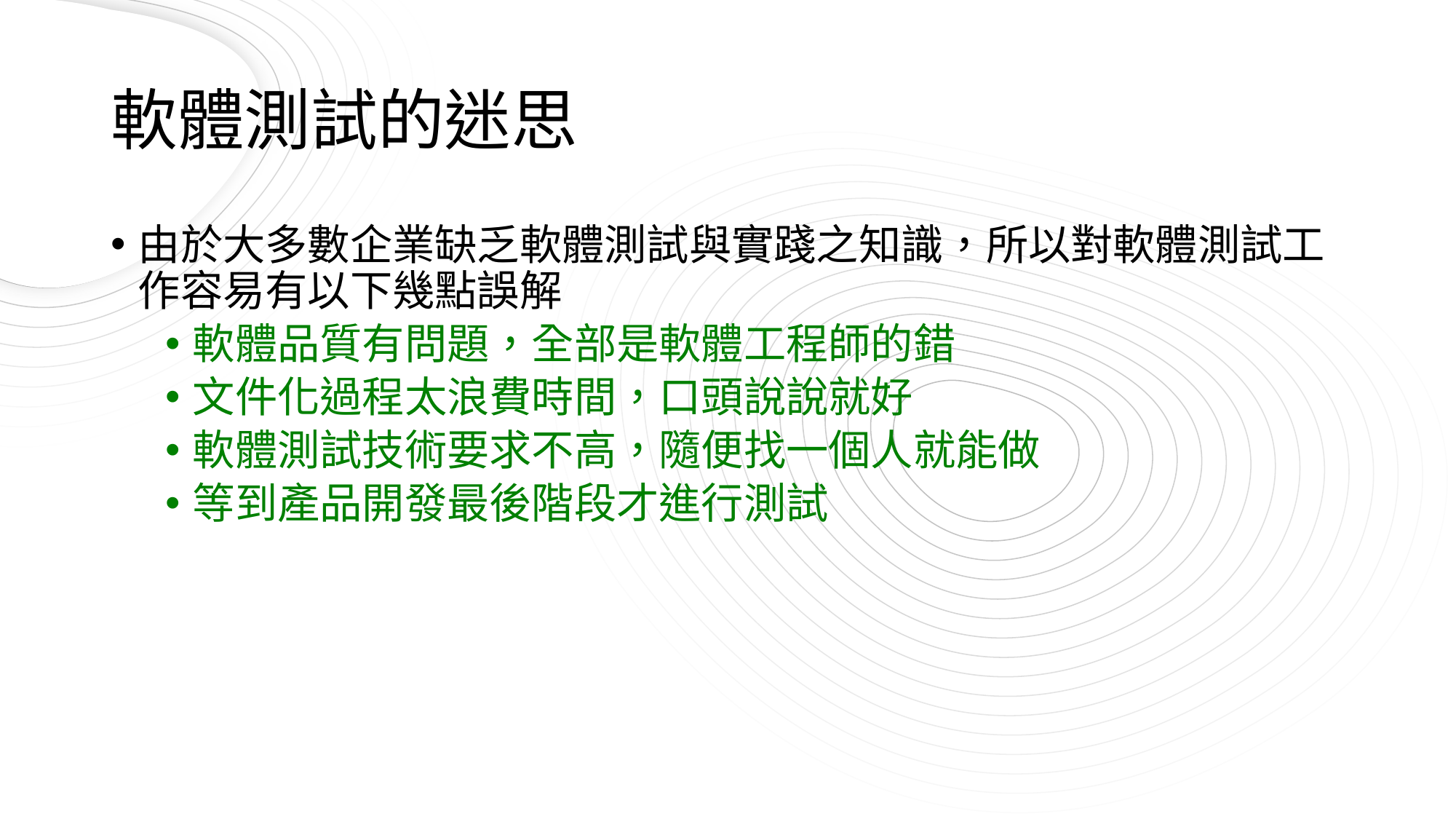

# 軟體測試的迷思
由於大多數企業缺乏軟體測試與實踐之知識，所以對軟體測試工作容易有以下幾點誤解
軟體品質有問題，全部是軟體工程師的錯
文件化過程太浪費時間，口頭說說就好
軟體測試技術要求不高，隨便找一個人就能做
等到產品開發最後階段才進行測試